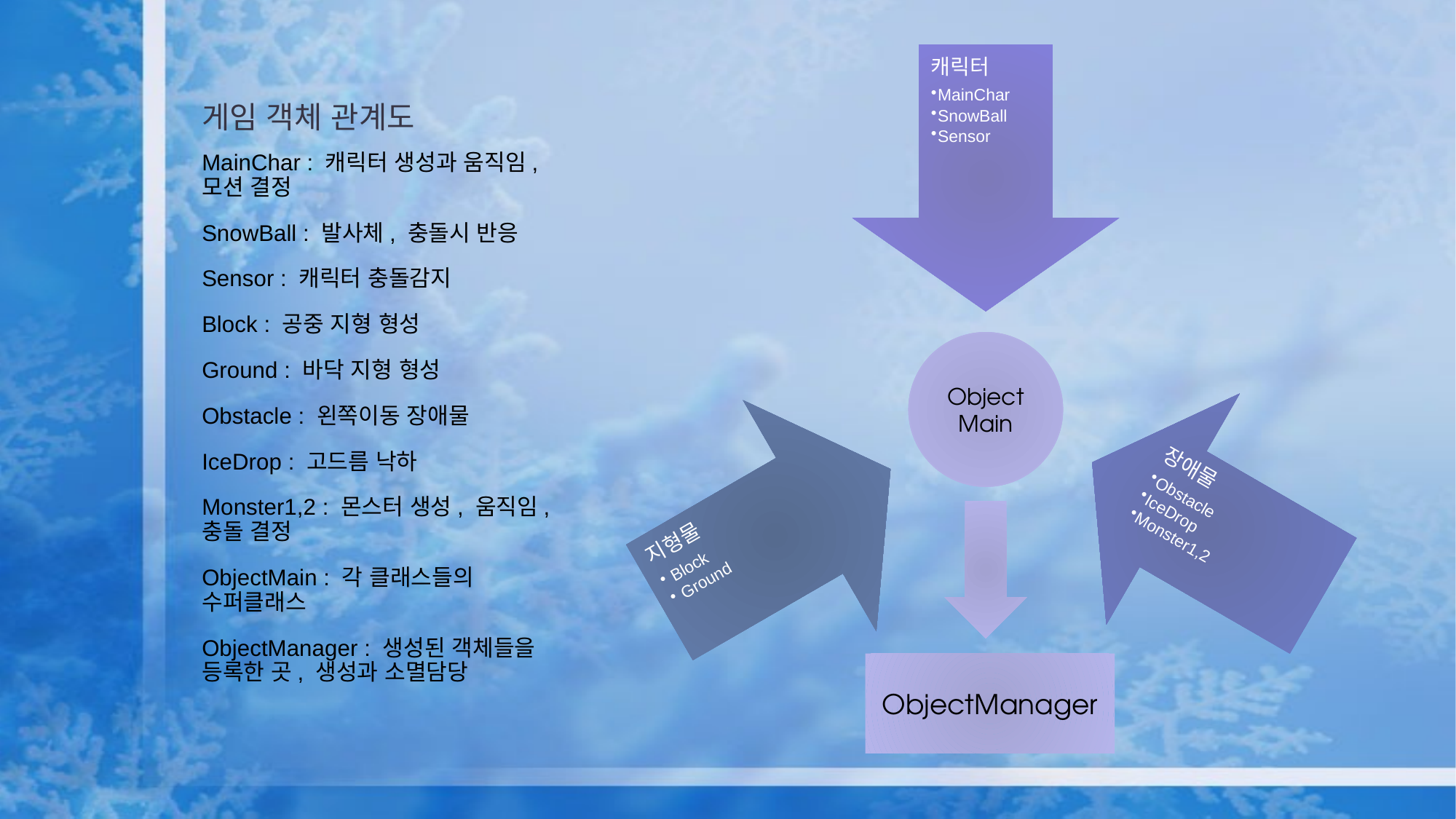

# 게임 객체 관계도

캐릭터
MainChar
SnowBall
Sensor
MainChar : 캐릭터 생성과 움직임, 모션 결정
SnowBall : 발사체, 충돌시 반응
Sensor : 캐릭터 충돌감지
Block : 공중 지형 형성
Ground : 바닥 지형 형성
Obstacle : 왼쪽이동 장애물
IceDrop : 고드름 낙하
Monster1,2 : 몬스터 생성, 움직임, 충돌 결정
ObjectMain : 각 클래스들의 수퍼클래스
ObjectManager : 생성된 객체들을 등록한 곳, 생성과 소멸담당
ObjectMain

장애물
Obstacle
IceDrop
Monster1,2

지형물
 Block
 Ground

ObjectManager